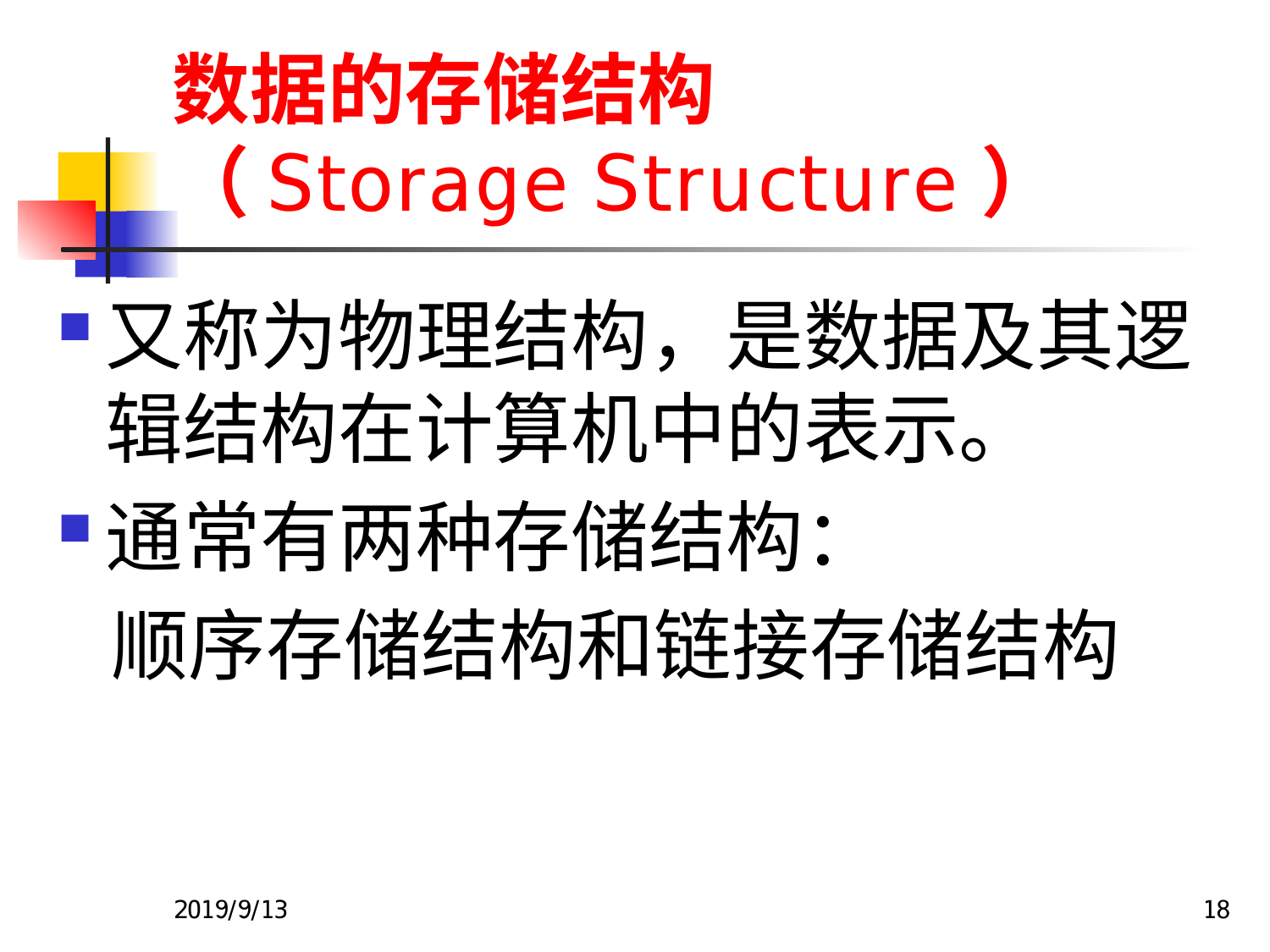

# 数据的存储结构 （Storage Structure）
又称为物理结构，是数据及其逻辑结构在计算机中的表示。
通常有两种存储结构：
  顺序存储结构和链接存储结构
2019/9/13
18